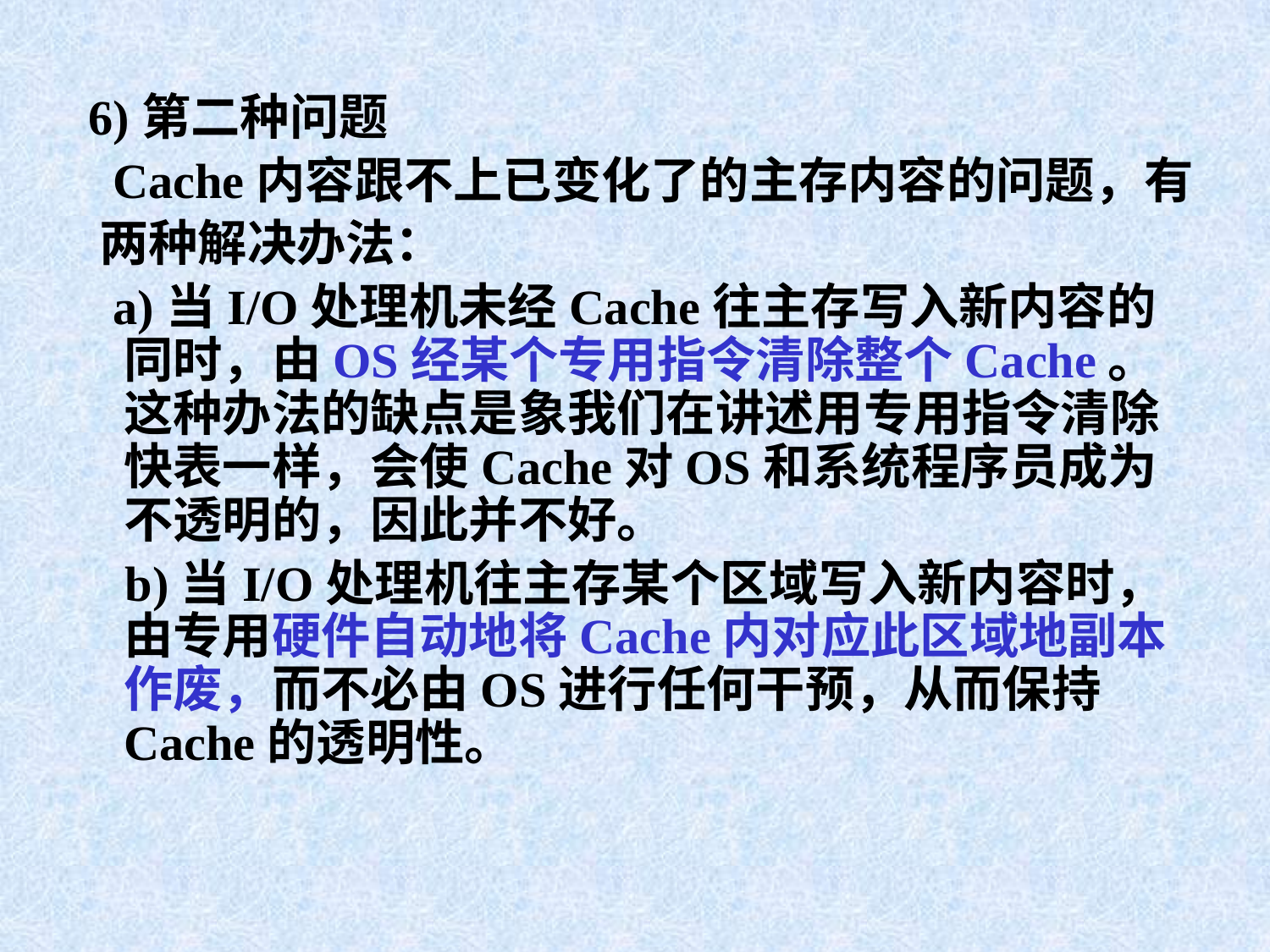

6)第二种问题
   Cache内容跟不上已变化了的主存内容的问题，有
 两种解决办法：
   a)当I/O处理机未经Cache往主存写入新内容的同时，由OS经某个专用指令清除整个Cache。这种办法的缺点是象我们在讲述用专用指令清除快表一样，会使Cache对OS和系统程序员成为不透明的，因此并不好。
    b)当I/O处理机往主存某个区域写入新内容时，由专用硬件自动地将Cache内对应此区域地副本作废，而不必由OS进行任何干预，从而保持Cache的透明性。